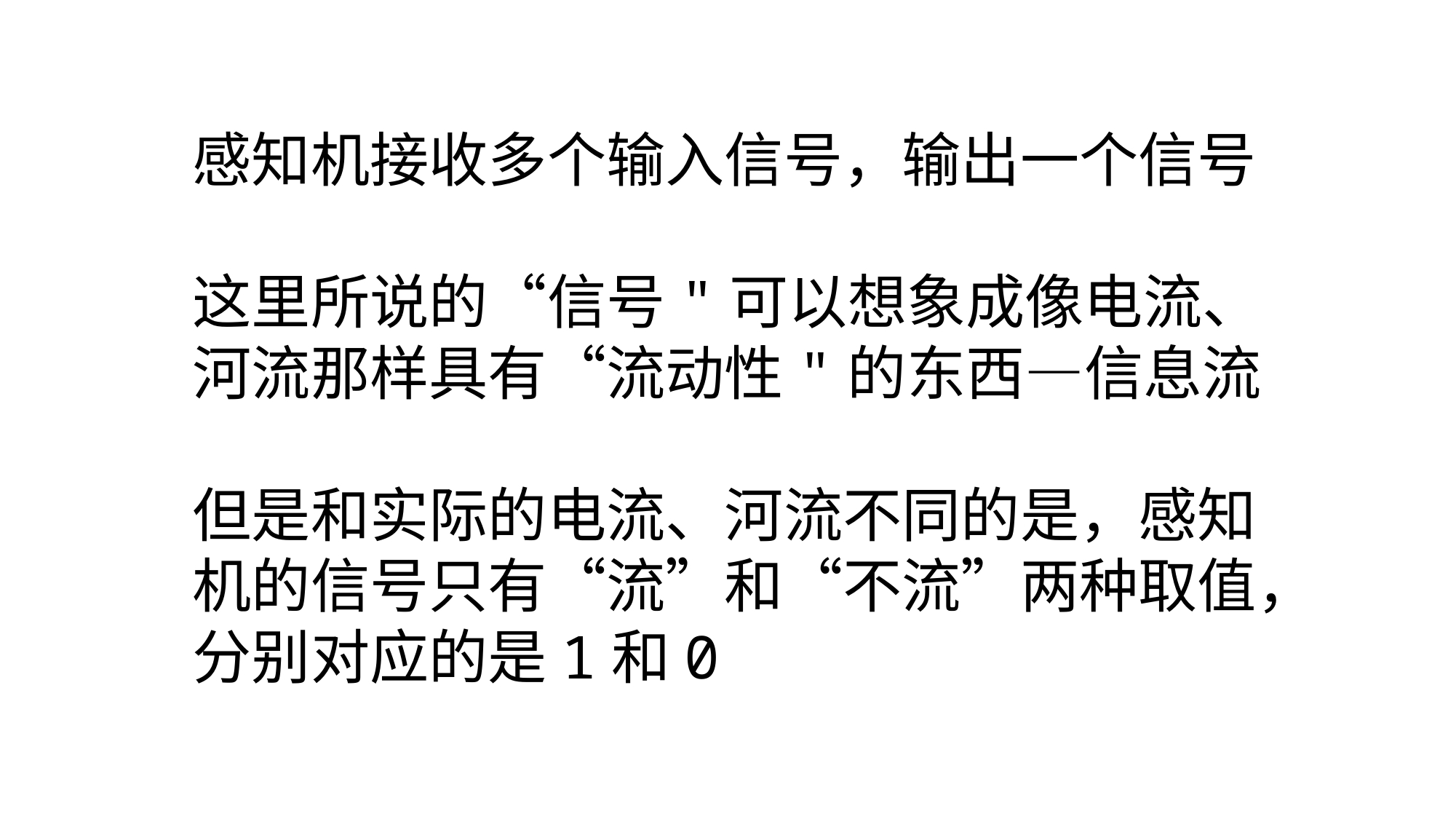

感知机接收多个输入信号，输出一个信号

这里所说的“信号"可以想象成像电流、河流那样具有“流动性"的东西—信息流

但是和实际的电流、河流不同的是，感知机的信号只有“流”和“不流”两种取值，分别对应的是1和0